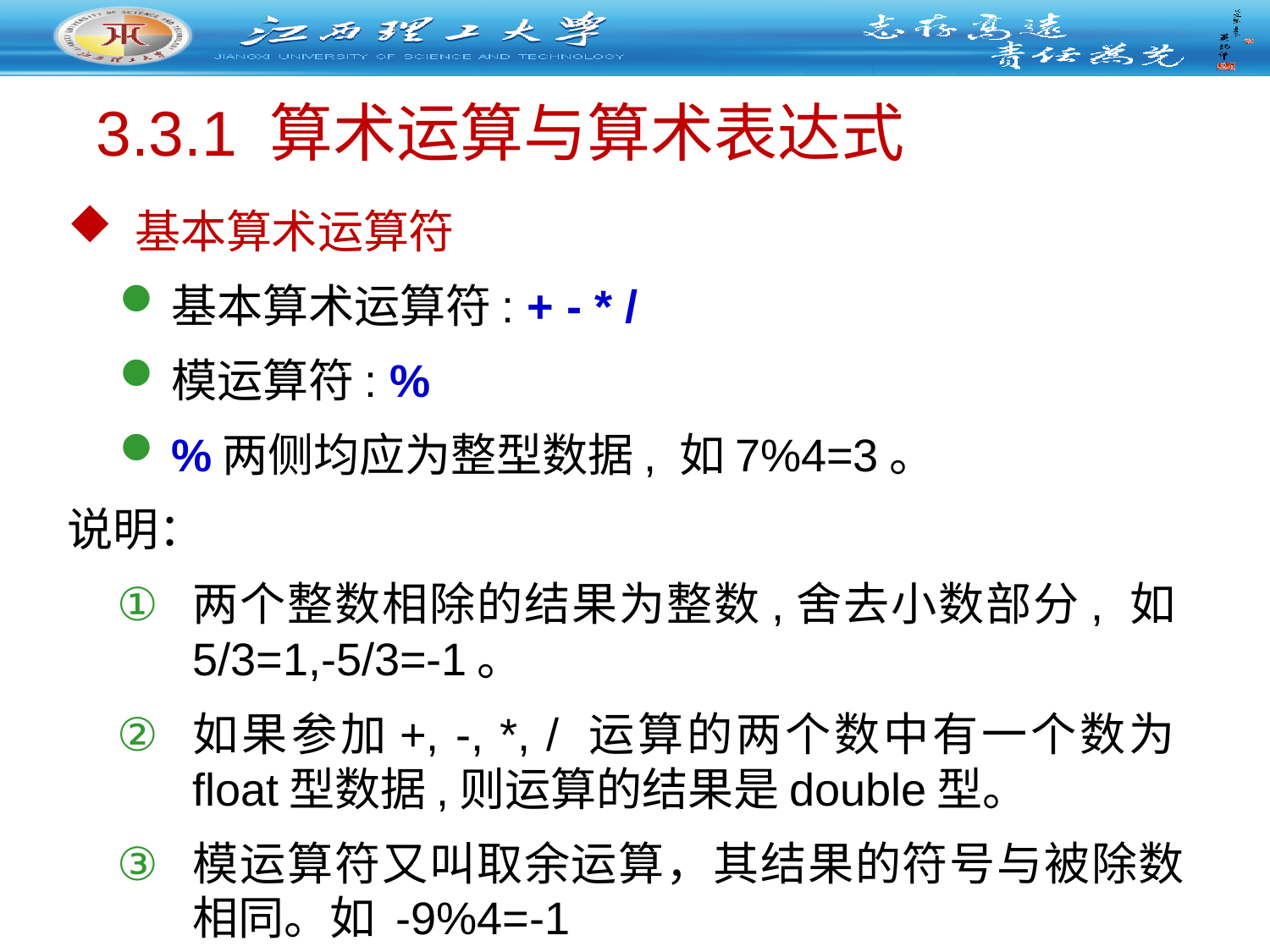

3.3.1 算术运算与算术表达式
 基本算术运算符
基本算术运算符: + - * /
模运算符: %
%两侧均应为整型数据, 如7%4=3。
说明：
两个整数相除的结果为整数,舍去小数部分, 如5/3=1,-5/3=-1。
如果参加+, -, *, / 运算的两个数中有一个数为float型数据,则运算的结果是double型。
模运算符又叫取余运算，其结果的符号与被除数相同。如 -9%4=-1